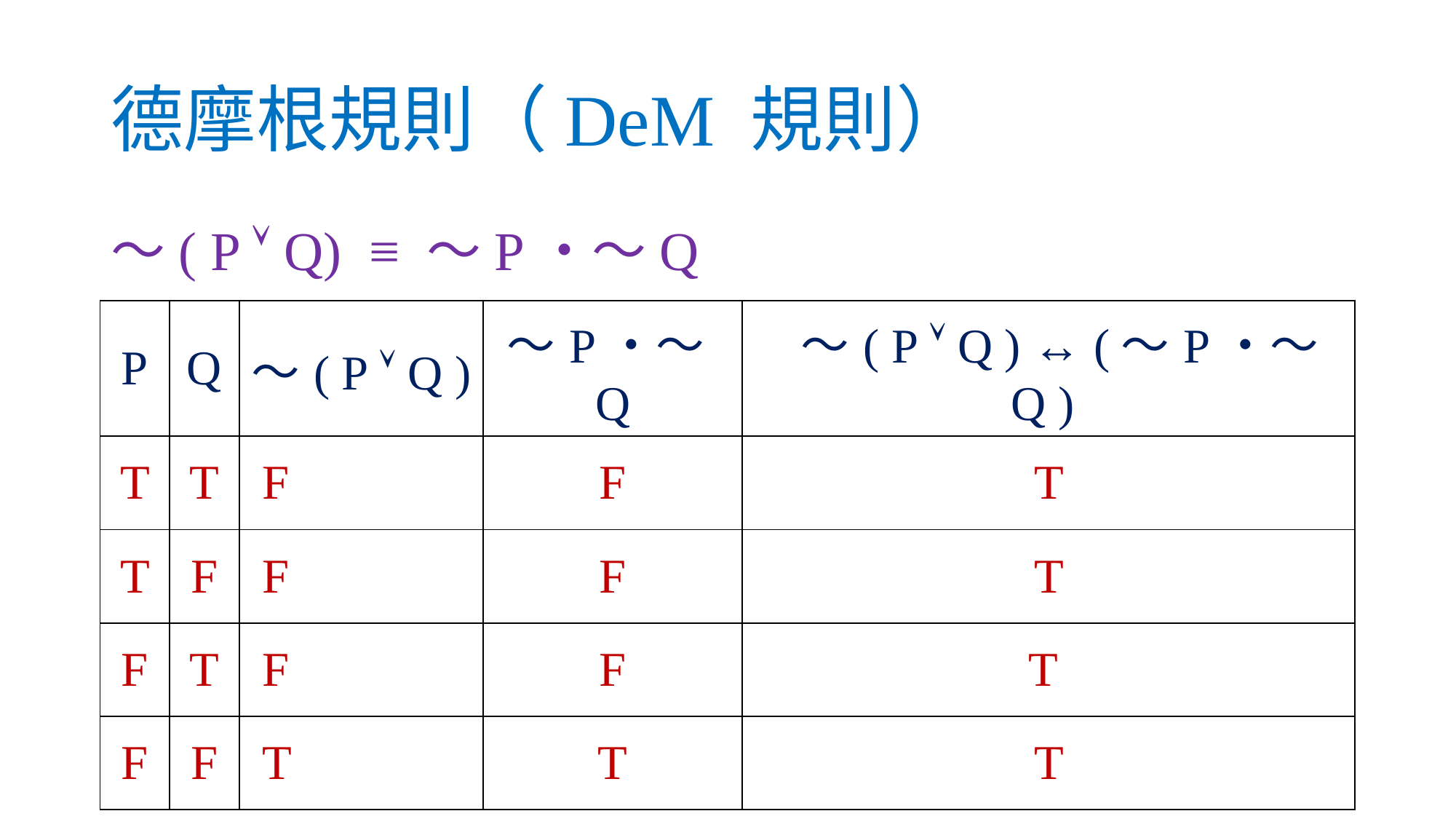

# 德摩根規則（DeM 規則）
～( P ∨ Q)  ≡ ～P・～Q
| P | Q | ～( P ∨ Q ) | ～P・～Q | ～( P ∨ Q ) ↔︎ (～P・～Q ) |
| --- | --- | --- | --- | --- |
| T | T | F | F | T |
| T | F | F | F | T |
| F | T | F | F | T |
| F | F | T | T | T |